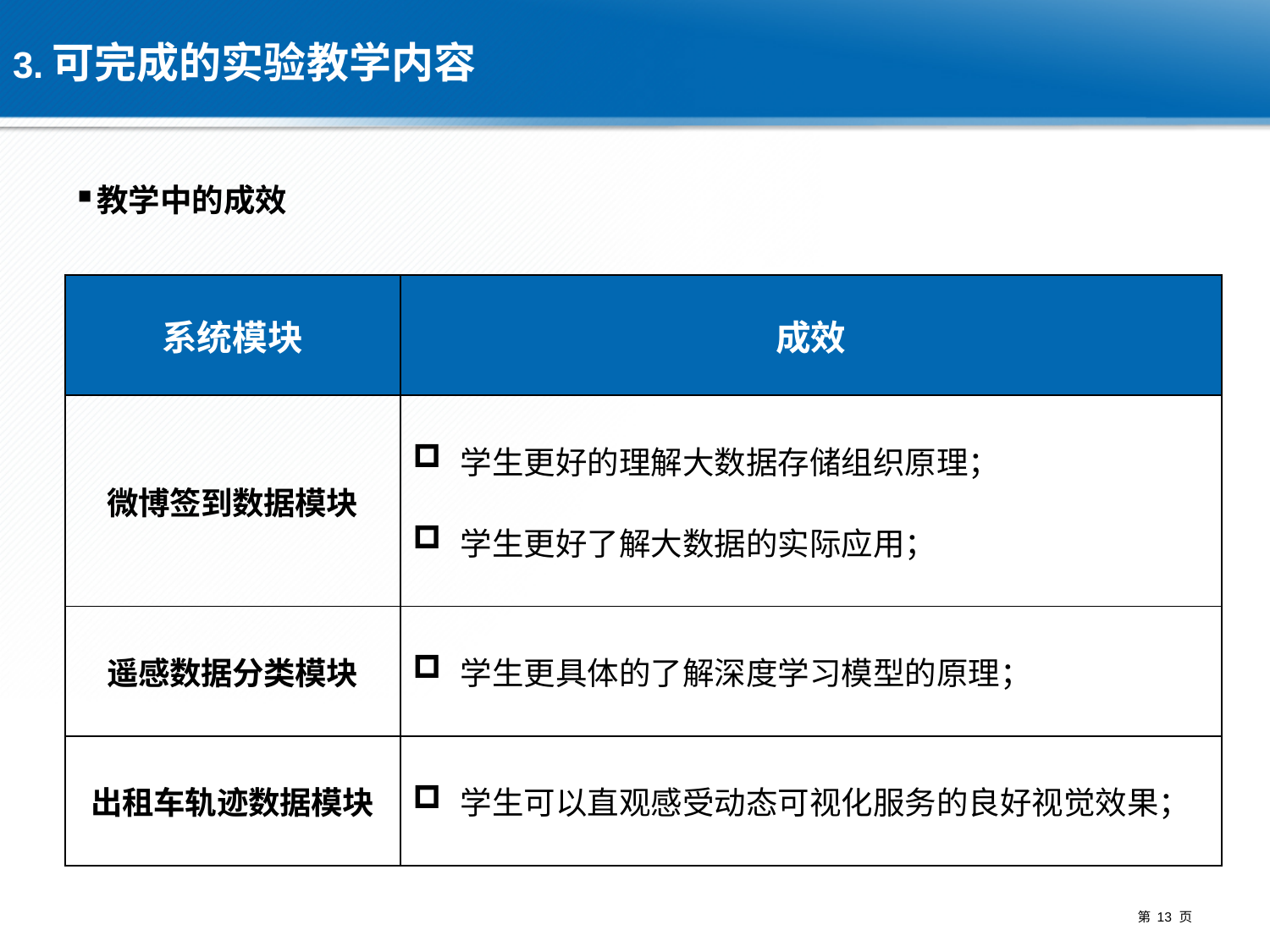

# 3.可完成的实验教学内容
教学中的成效
| 系统模块 | 成效 |
| --- | --- |
| 微博签到数据模块 | 学生更好的理解大数据存储组织原理； 学生更好了解大数据的实际应用； |
| 遥感数据分类模块 | 学生更具体的了解深度学习模型的原理； |
| 出租车轨迹数据模块 | 学生可以直观感受动态可视化服务的良好视觉效果； |
第 13 页